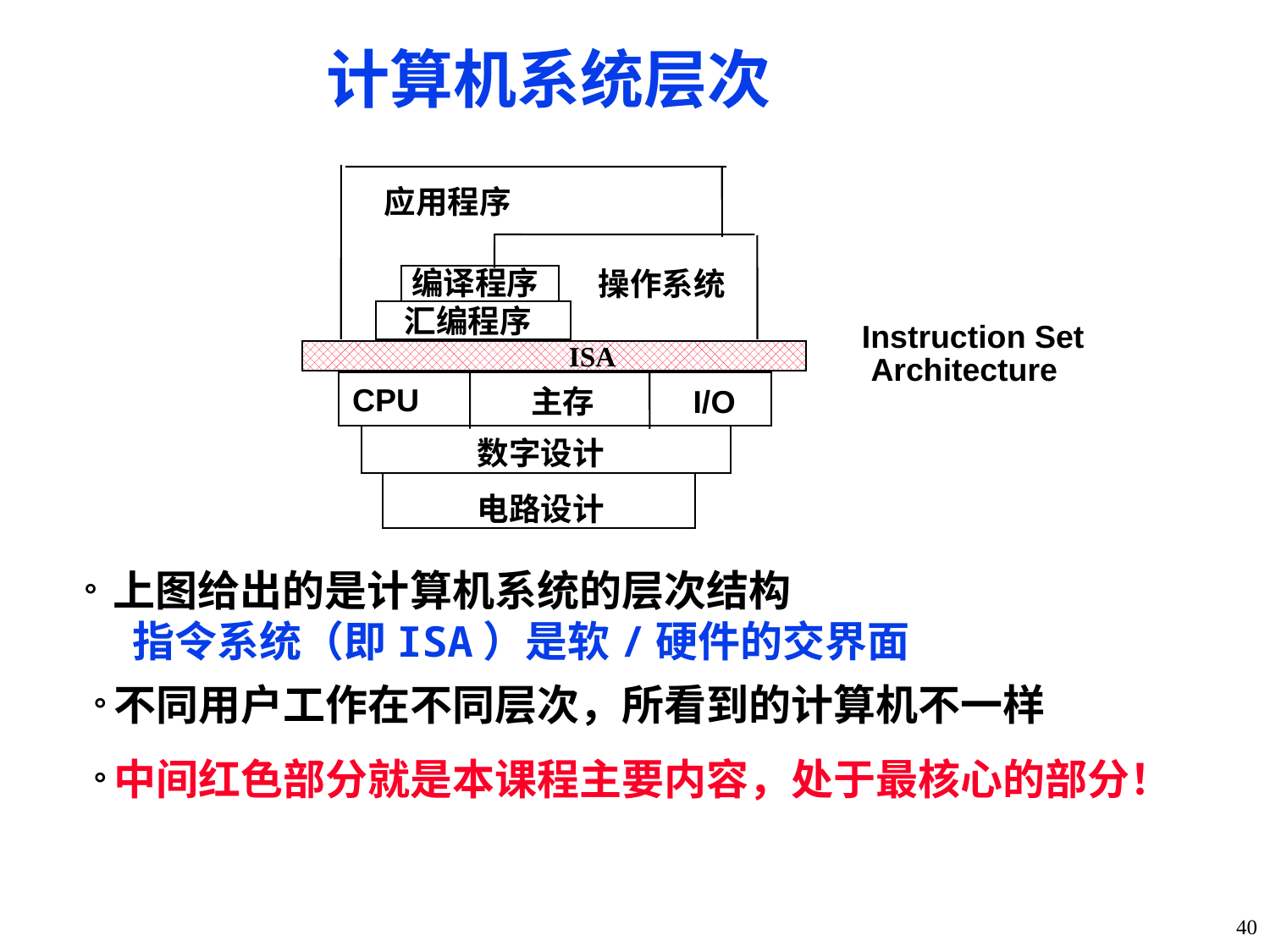

# 计算机系统层次

应用程序

编译程序
操作系统

汇编程序

Instruction Set
 Architecture
ISA

CPU
主存
I/O

数字设计

电路设计

° 上图给出的是计算机系统的层次结构
    指令系统（即ISA）是软/硬件的交界面
°不同用户工作在不同层次，所看到的计算机不一样
°中间红色部分就是本课程主要内容，处于最核心的部分！
40